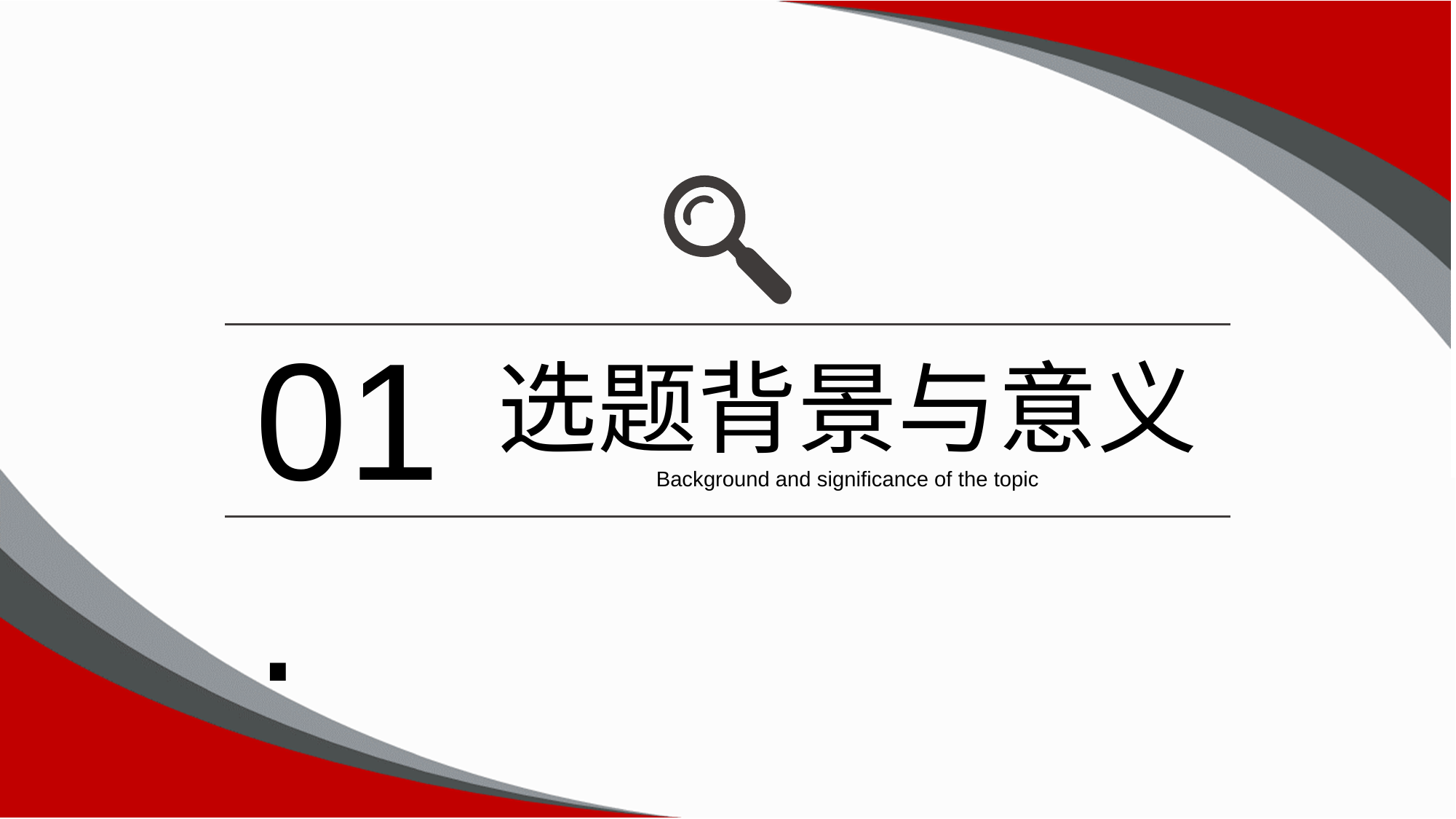

01.
选题背景与意义
Background and significance of the topic